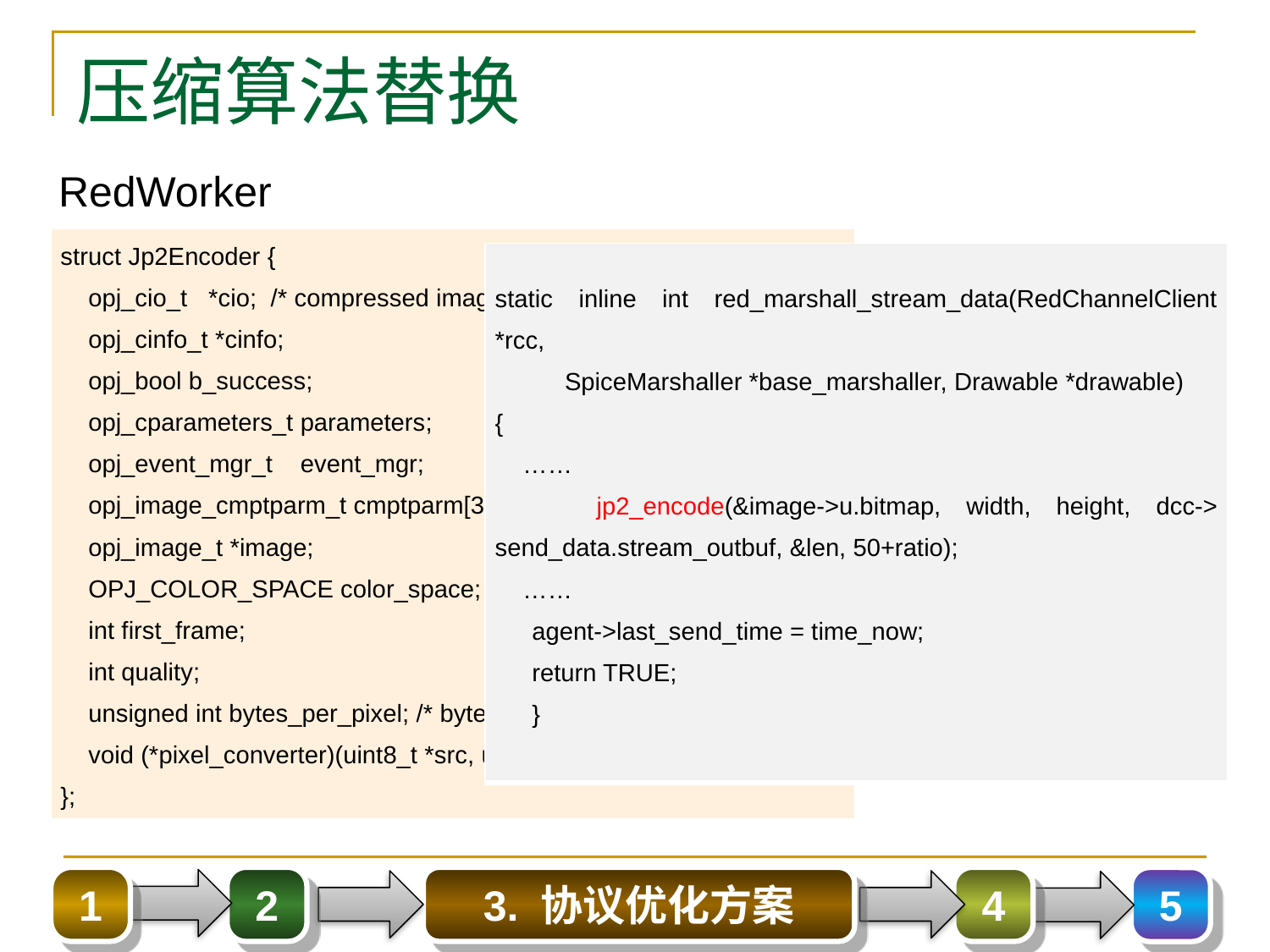

# 压缩算法替换
RedWorker
| struct Jp2Encoder { opj\_cio\_t \*cio; /\* compressed image saved in cio->buffer \*/ opj\_cinfo\_t \*cinfo; opj\_bool b\_success; opj\_cparameters\_t parameters; opj\_event\_mgr\_t event\_mgr; opj\_image\_cmptparm\_t cmptparm[3]; opj\_image\_t \*image; OPJ\_COLOR\_SPACE color\_space; int first\_frame; int quality; unsigned int bytes\_per\_pixel; /\* bytes per pixel of the input buffer \*/ void (\*pixel\_converter)(uint8\_t \*src, uint8\_t \*dest); }; |
| --- |
| static inline int red\_marshall\_stream\_data(RedChannelClient \*rcc, SpiceMarshaller \*base\_marshaller, Drawable \*drawable) { …… jp2\_encode(&image->u.bitmap, width, height, dcc-> send\_data.stream\_outbuf, &len, 50+ratio); …… agent->last\_send\_time = time\_now; return TRUE; } |
| --- |
1
2
3. 协议优化方案
4
5